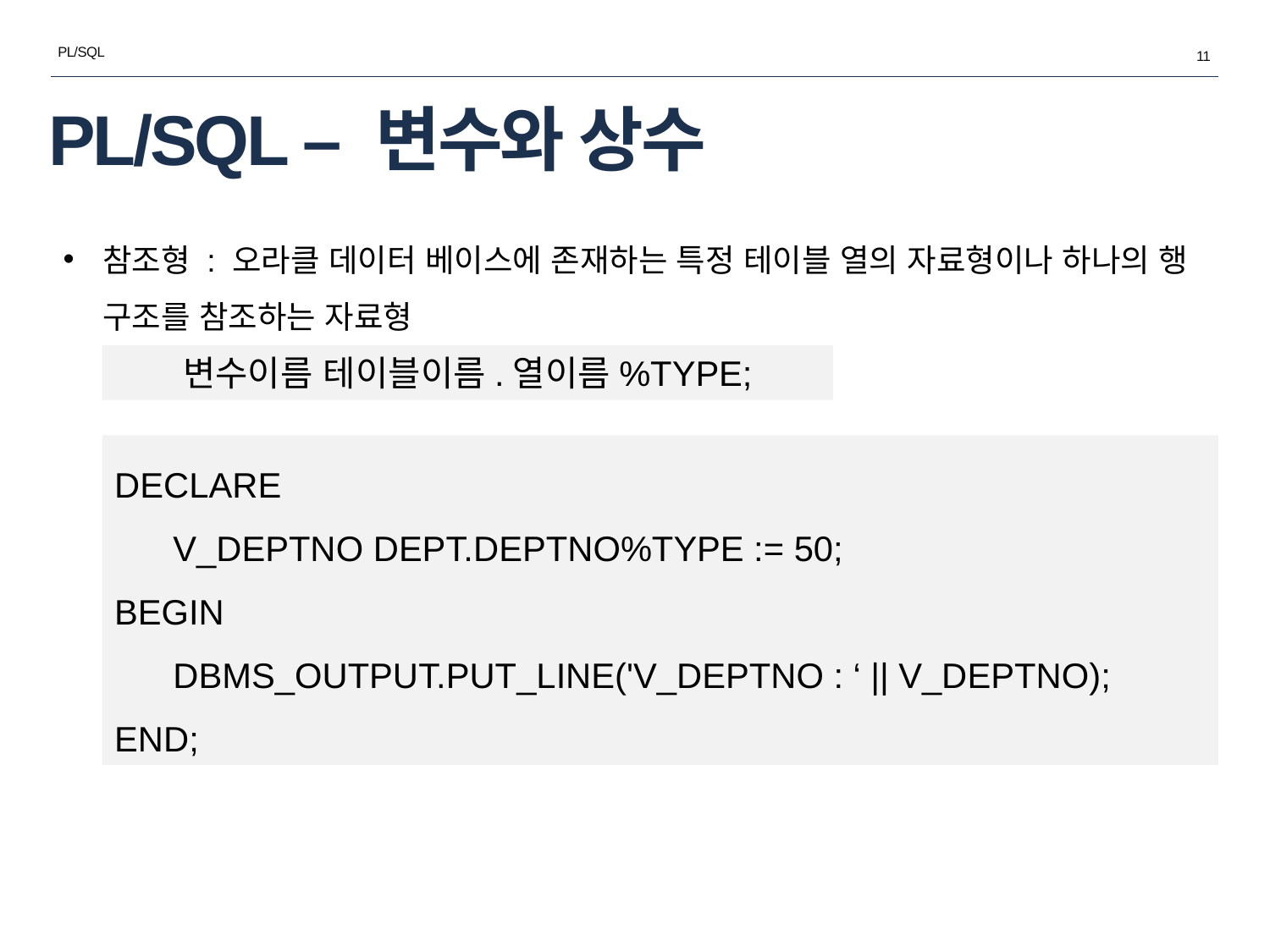

PL/SQL
11
# PL/SQL – 변수와 상수
참조형 : 오라클 데이터 베이스에 존재하는 특정 테이블 열의 자료형이나 하나의 행 구조를 참조하는 자료형
변수이름 테이블이름.열이름%TYPE;
DECLARE
      V_DEPTNO DEPT.DEPTNO%TYPE := 50;
BEGIN
      DBMS_OUTPUT.PUT_LINE('V_DEPTNO : ‘ || V_DEPTNO);
END;